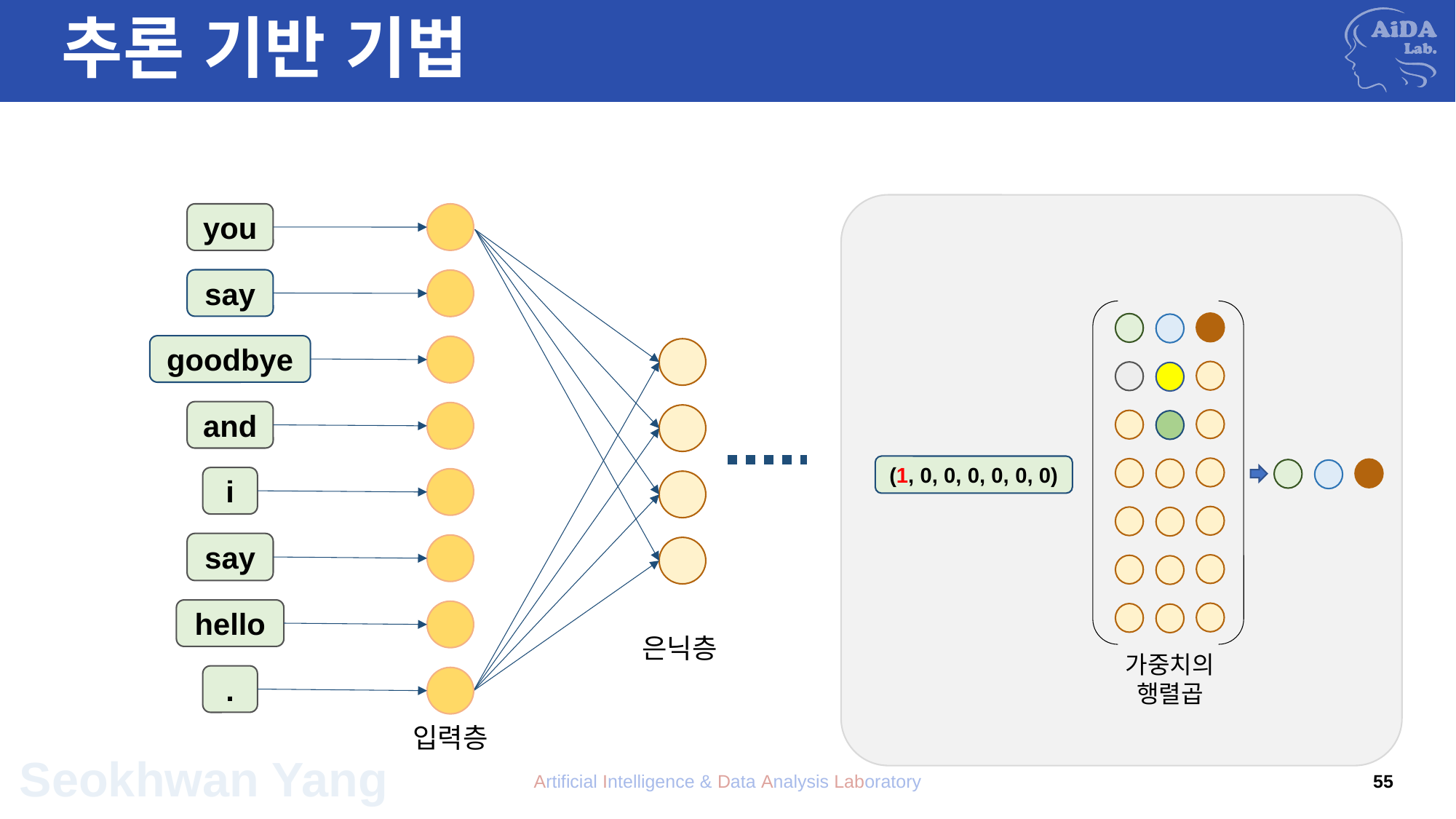

# 추론 기반 기법

you

say

goodbye

and

i

say

hello

.

(1, 0, 0, 0, 0, 0, 0)

은닉층
가중치의
행렬곱
입력층
Artificial Intelligence & Data Analysis Laboratory
55